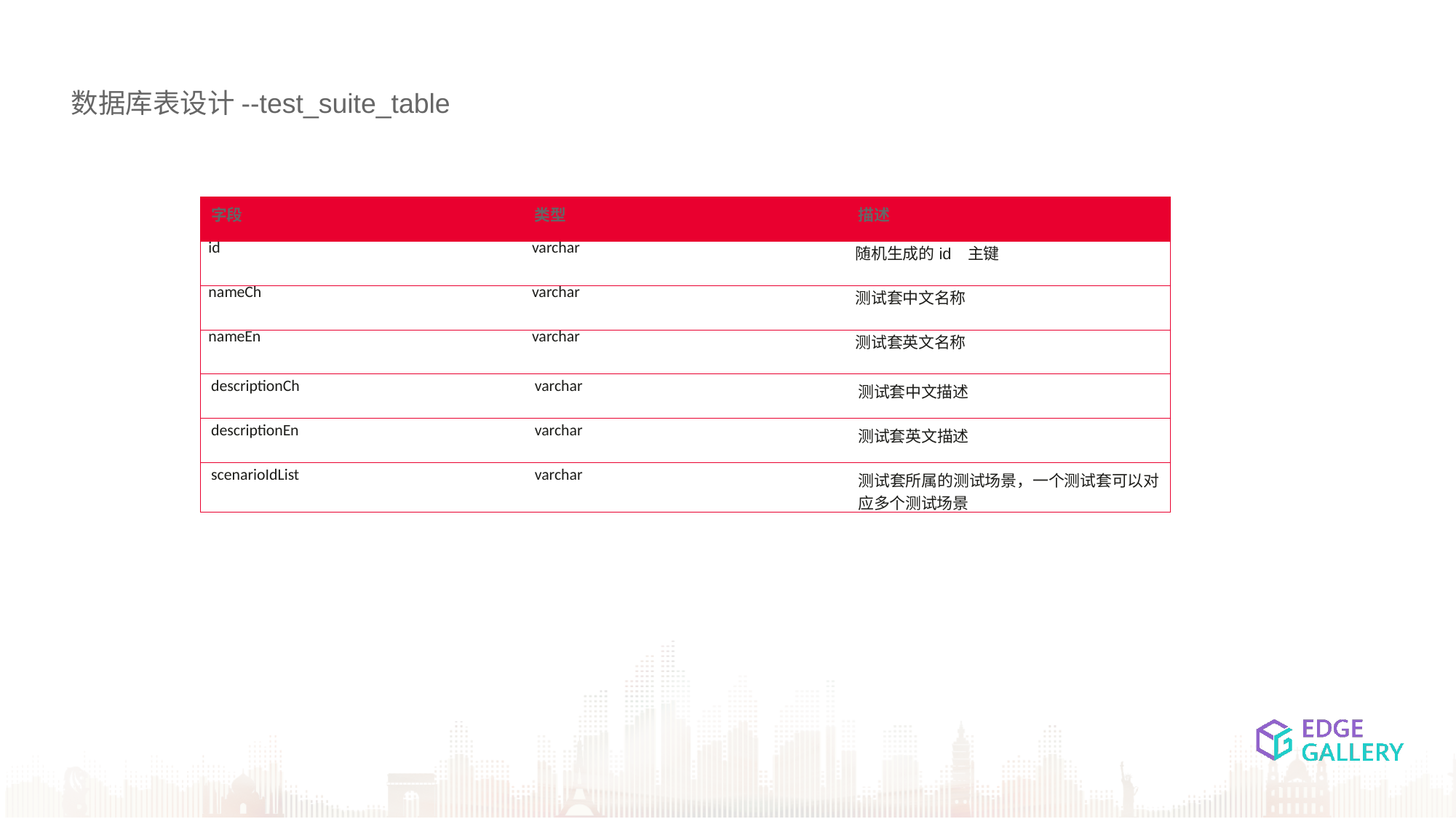

数据库表设计--test_suite_table
| 字段 | 类型 | 描述 |
| --- | --- | --- |
| id | varchar | 随机生成的id 主键 |
| nameCh | varchar | 测试套中文名称 |
| nameEn | varchar | 测试套英文名称 |
| descriptionCh | varchar | 测试套中文描述 |
| descriptionEn | varchar | 测试套英文描述 |
| scenarioIdList | varchar | 测试套所属的测试场景，一个测试套可以对应多个测试场景 |